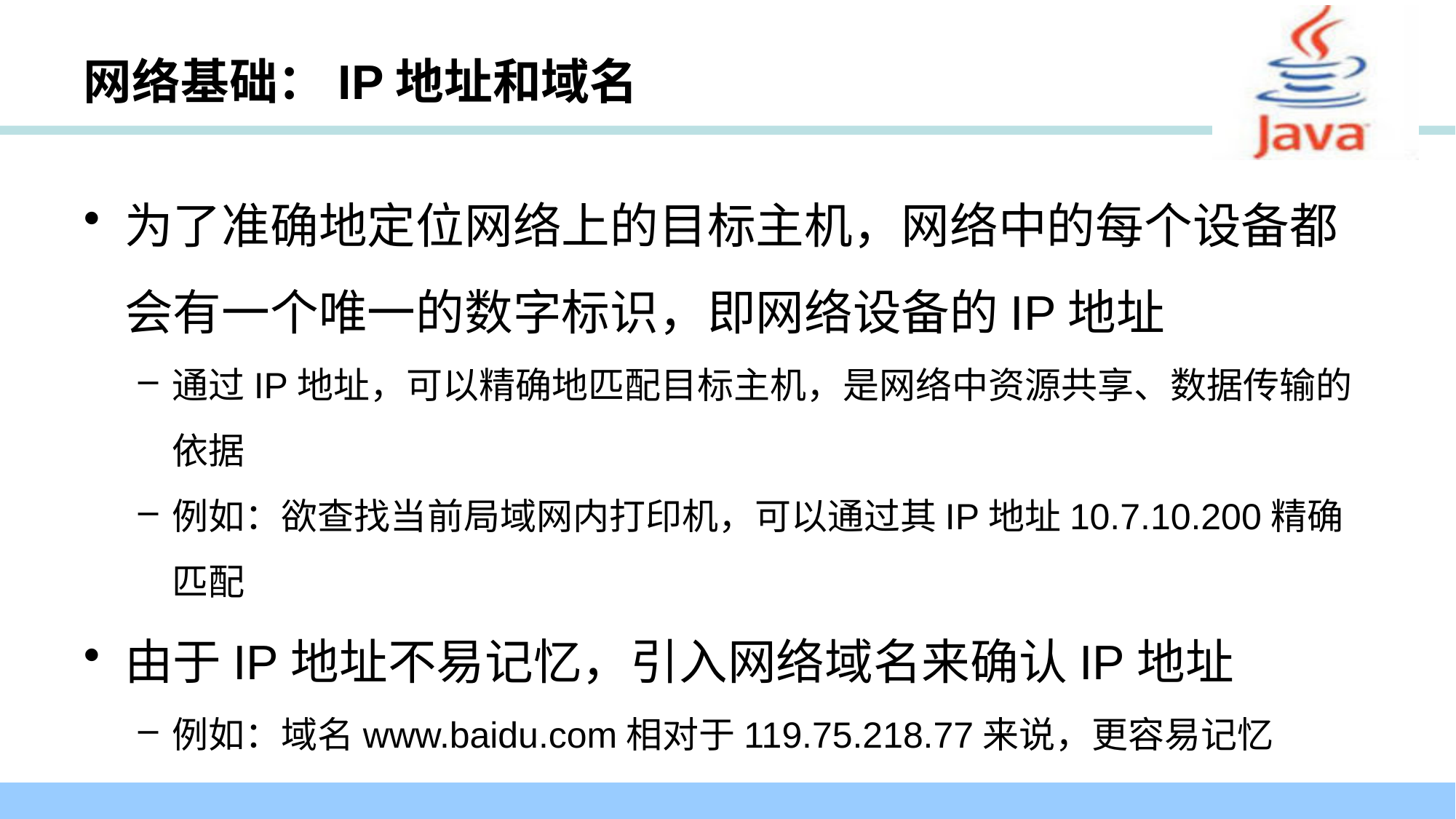

# 网络基础：IP地址和域名
为了准确地定位网络上的目标主机，网络中的每个设备都会有一个唯一的数字标识，即网络设备的IP地址
通过IP地址，可以精确地匹配目标主机，是网络中资源共享、数据传输的依据
例如：欲查找当前局域网内打印机，可以通过其IP地址10.7.10.200精确匹配
由于IP地址不易记忆，引入网络域名来确认IP地址
例如：域名www.baidu.com相对于119.75.218.77来说，更容易记忆